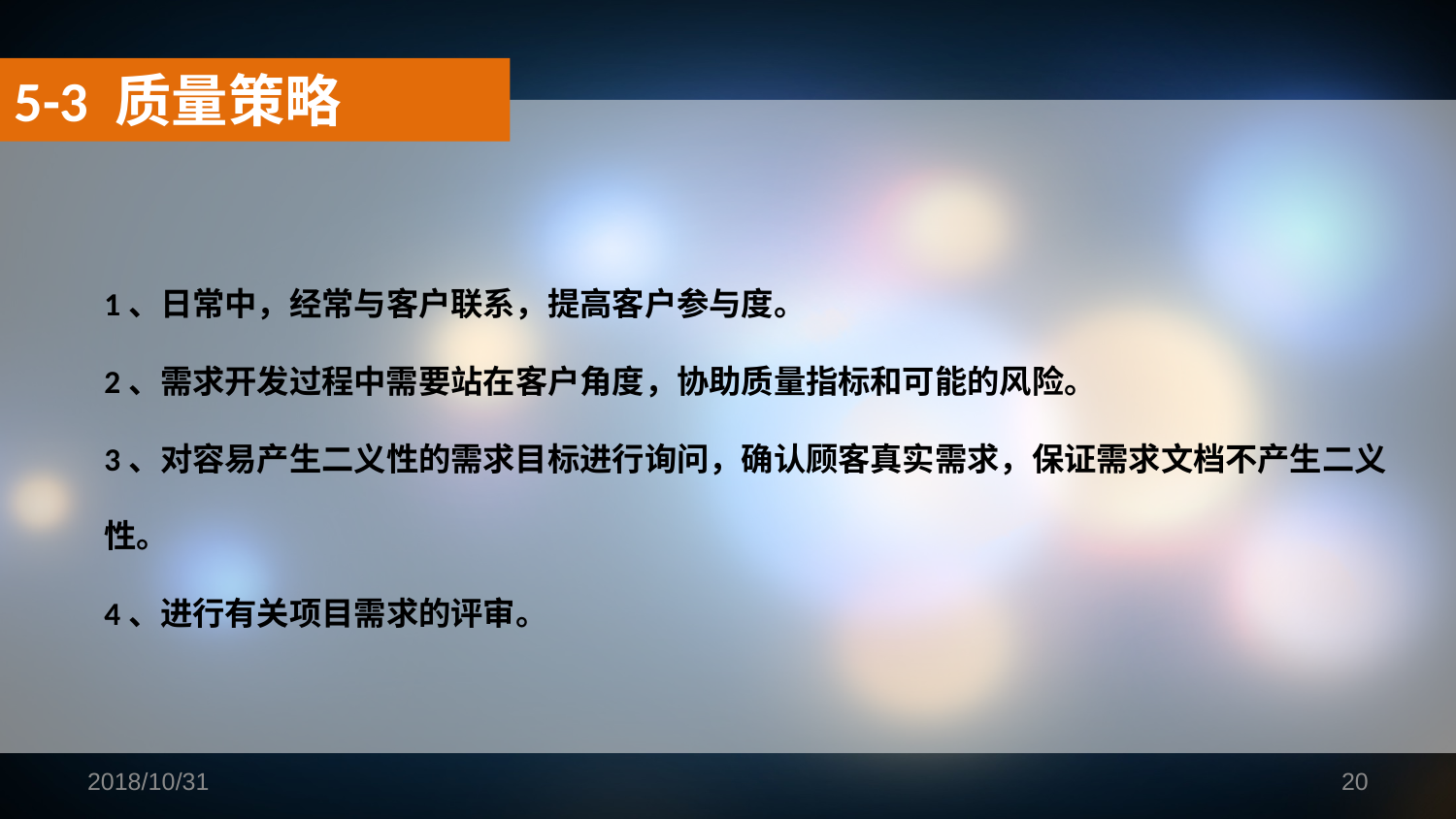

5-3 质量策略

1、日常中，经常与客户联系，提高客户参与度。
2、需求开发过程中需要站在客户角度，协助质量指标和可能的风险。
3、对容易产生二义性的需求目标进行询问，确认顾客真实需求，保证需求文档不产生二义性。
4、进行有关项目需求的评审。
2018/10/31
20